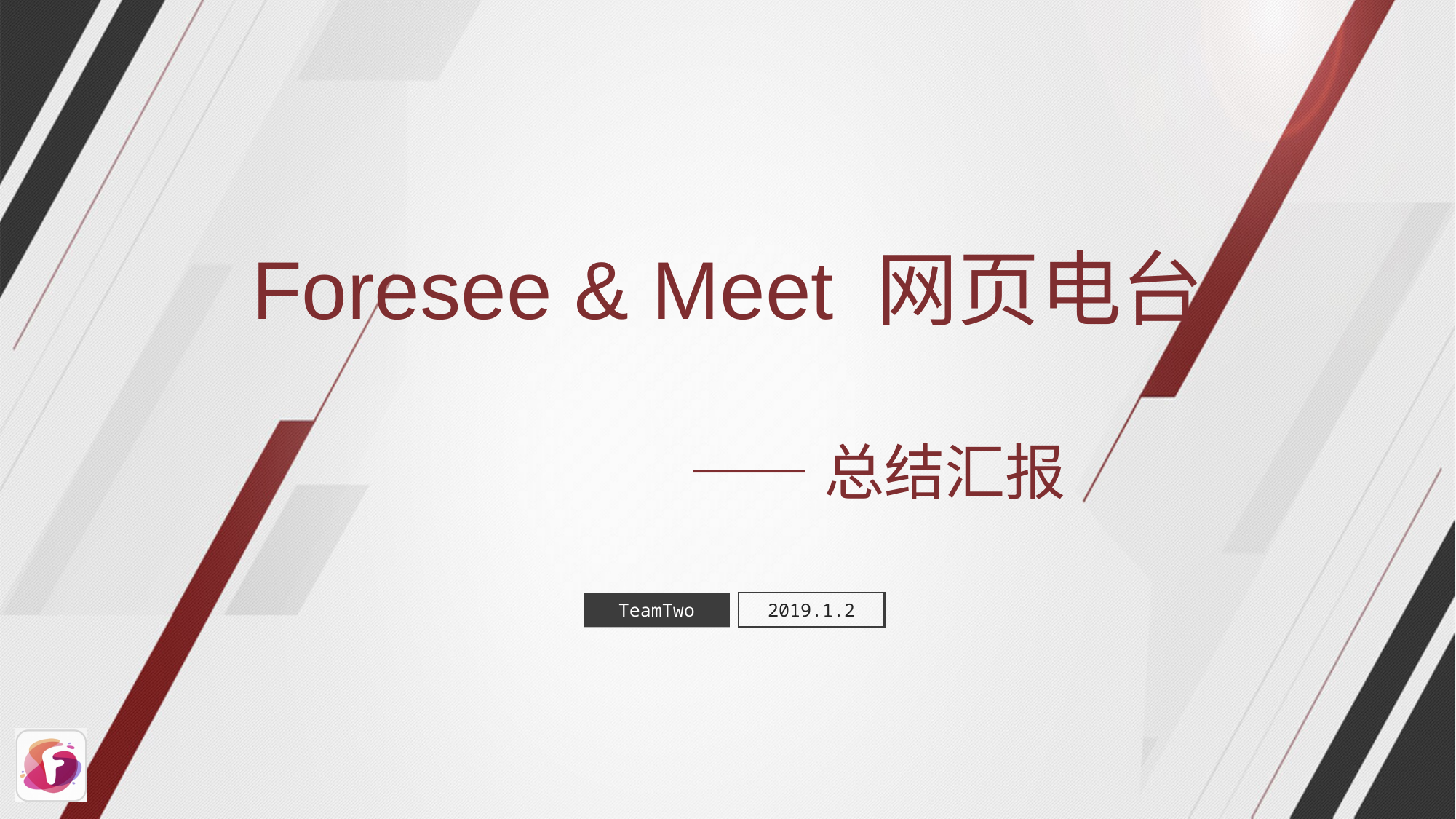

Foresee & Meet 网页电台

				——总结汇报

TeamTwo
2019.1.2